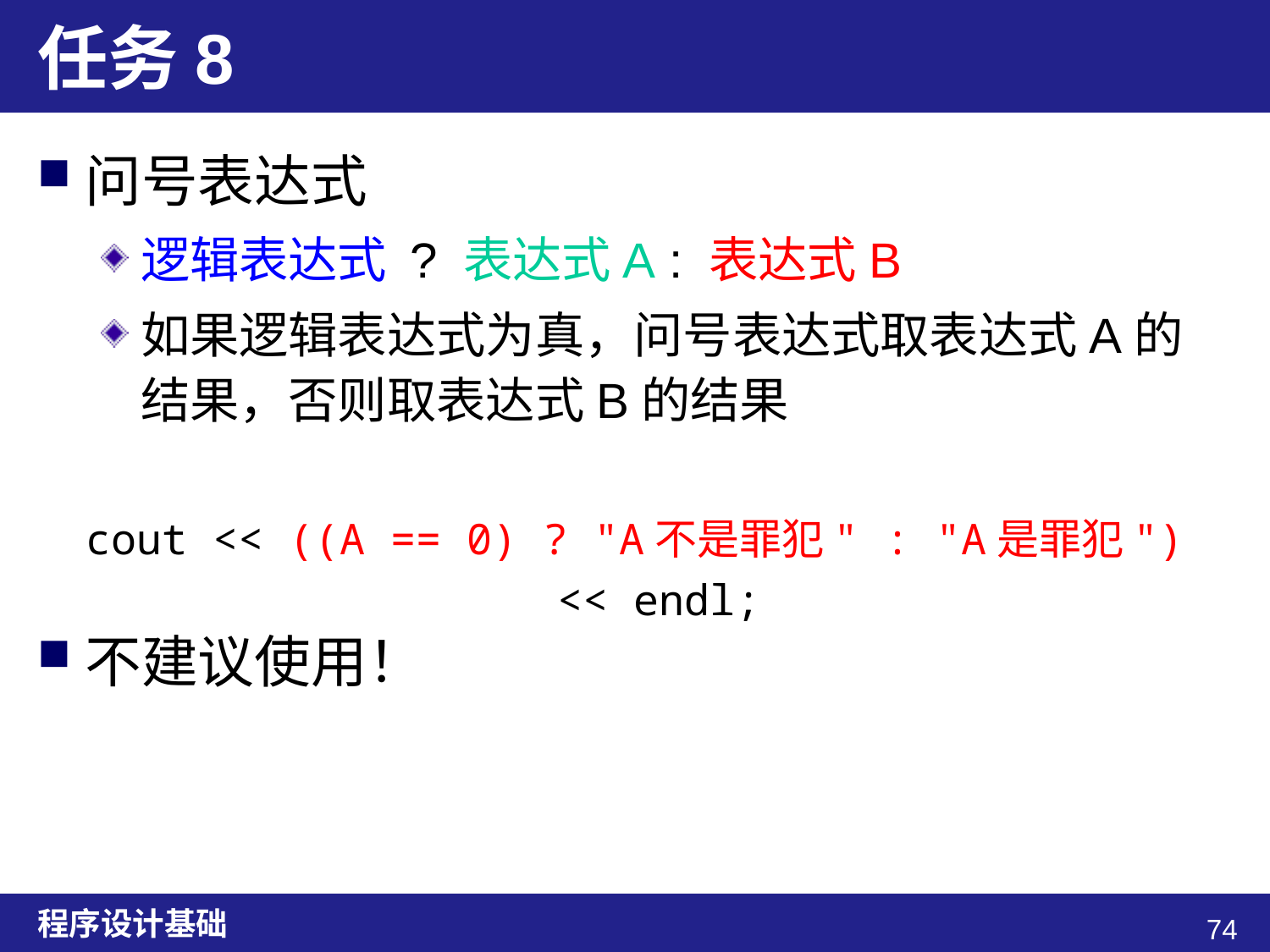

# 任务8
问号表达式
逻辑表达式 ? 表达式A : 表达式B
如果逻辑表达式为真，问号表达式取表达式A的结果，否则取表达式B的结果

不建议使用！
cout << ((A == 0) ? "A不是罪犯" : "A是罪犯") << endl;